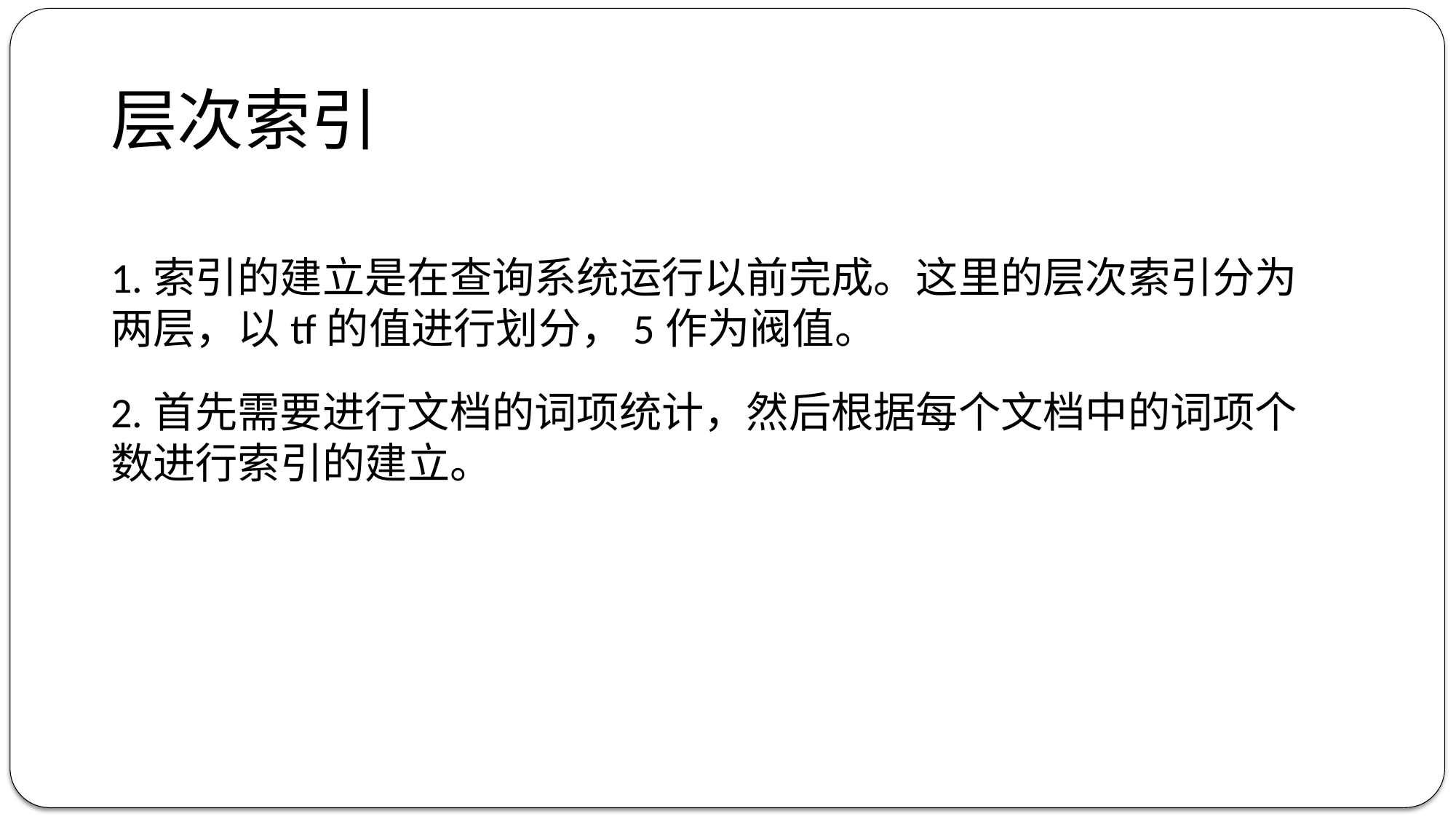

层次索引
1.索引的建立是在查询系统运行以前完成。这里的层次索引分为两层，以tf的值进行划分，5作为阀值。

2.首先需要进行文档的词项统计，然后根据每个文档中的词项个数进行索引的建立。